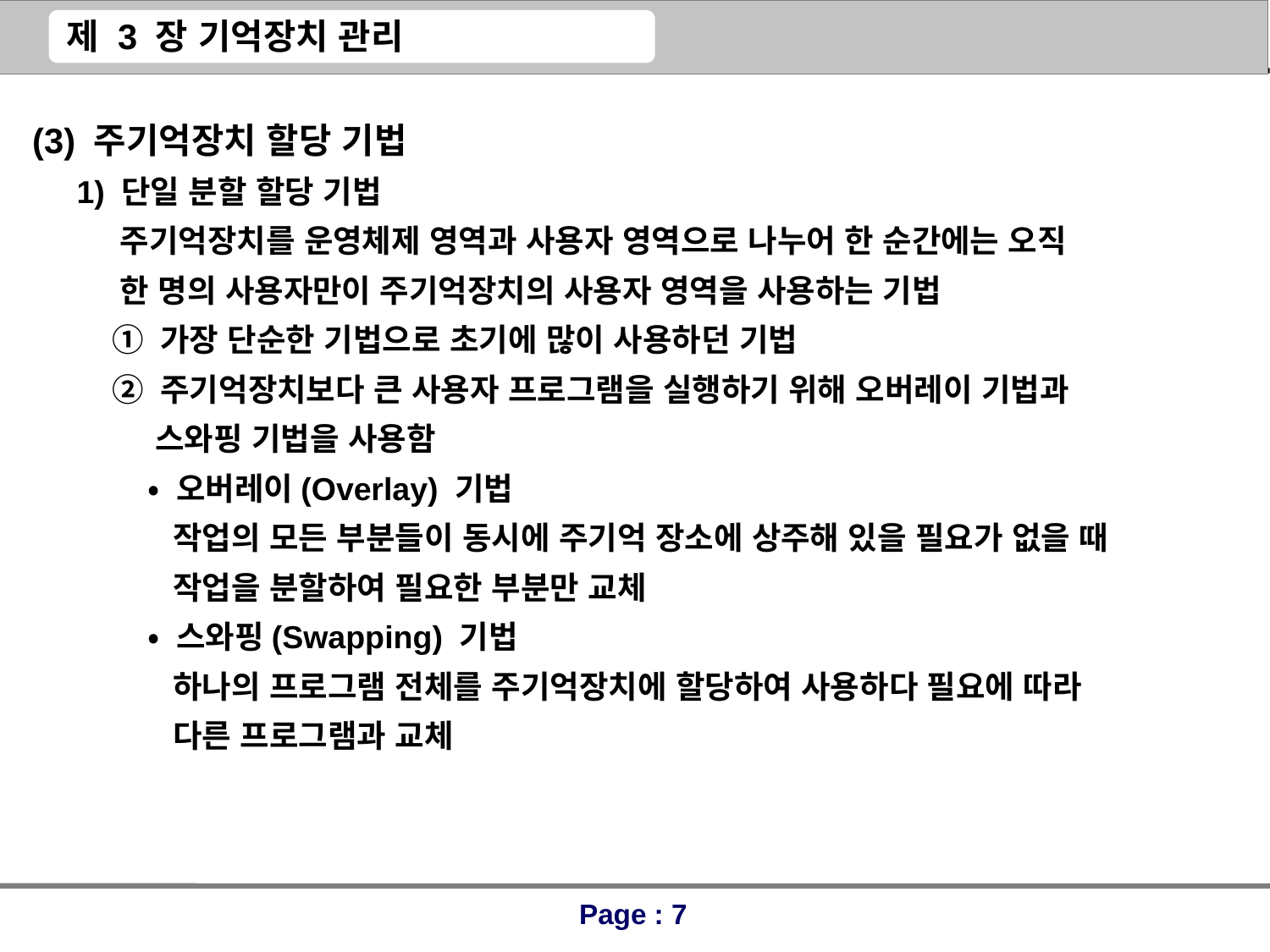

(3) 주기억장치 할당 기법
     1) 단일 분할 할당 기법
         주기억장치를 운영체제 영역과 사용자 영역으로 나누어 한 순간에는 오직
         한 명의 사용자만이 주기억장치의 사용자 영역을 사용하는 기법
         ① 가장 단순한 기법으로 초기에 많이 사용하던 기법
         ② 주기억장치보다 큰 사용자 프로그램을 실행하기 위해 오버레이 기법과
             스와핑 기법을 사용함
             • 오버레이(Overlay) 기법
               작업의 모든 부분들이 동시에 주기억 장소에 상주해 있을 필요가 없을 때
               작업을 분할하여 필요한 부분만 교체
             • 스와핑(Swapping) 기법
               하나의 프로그램 전체를 주기억장치에 할당하여 사용하다 필요에 따라
               다른 프로그램과 교체

Page : 7